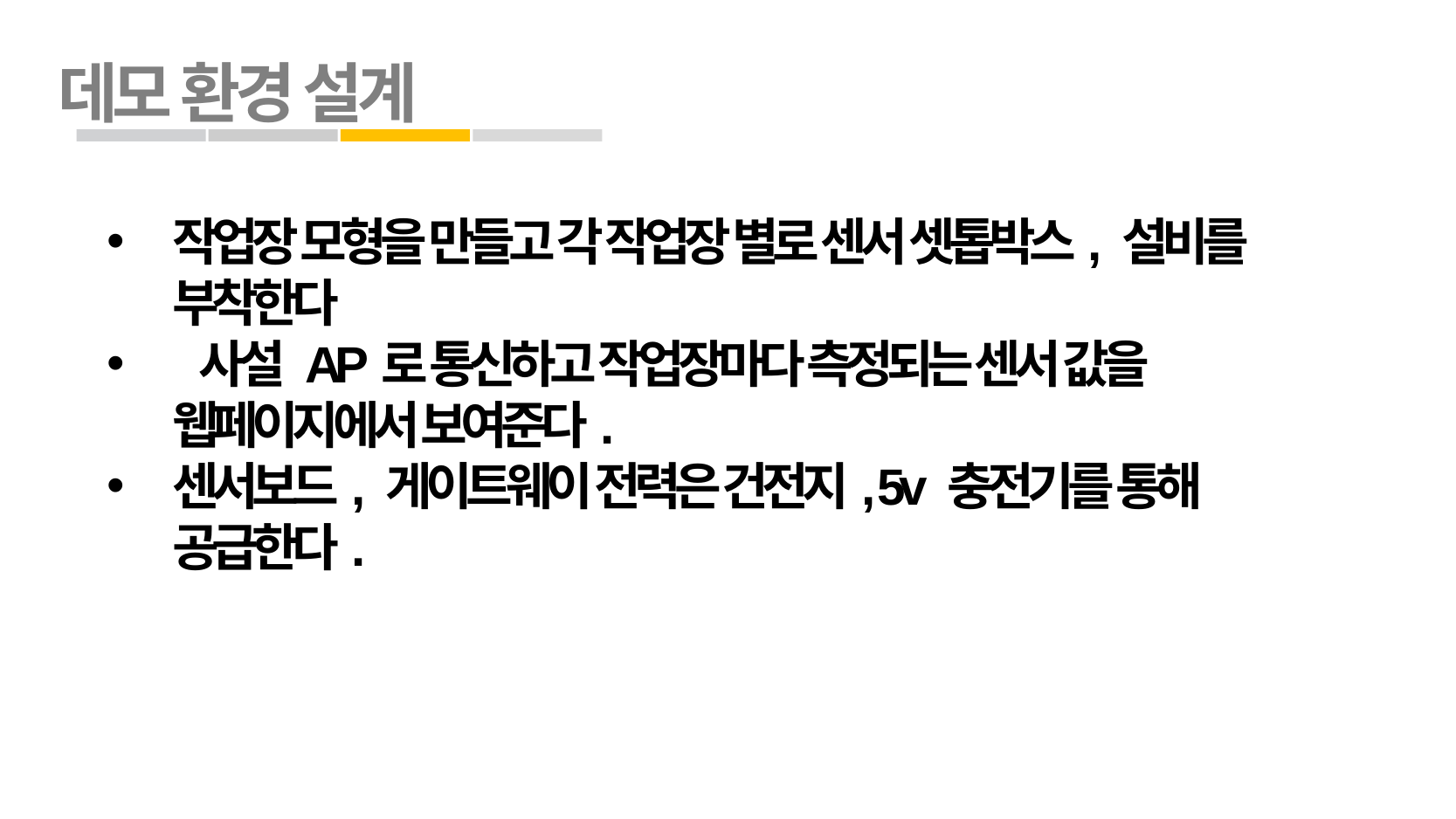

데모 환경 설계

작업장 모형을 만들고 각 작업장 별로 센서 셋톱박스, 설비를 부착한다
 사설 AP로 통신하고 작업장마다 측정되는 센서 값을 웹페이지에서 보여준다.
센서보드, 게이트웨이 전력은 건전지, 5v 충전기를 통해  공급한다.